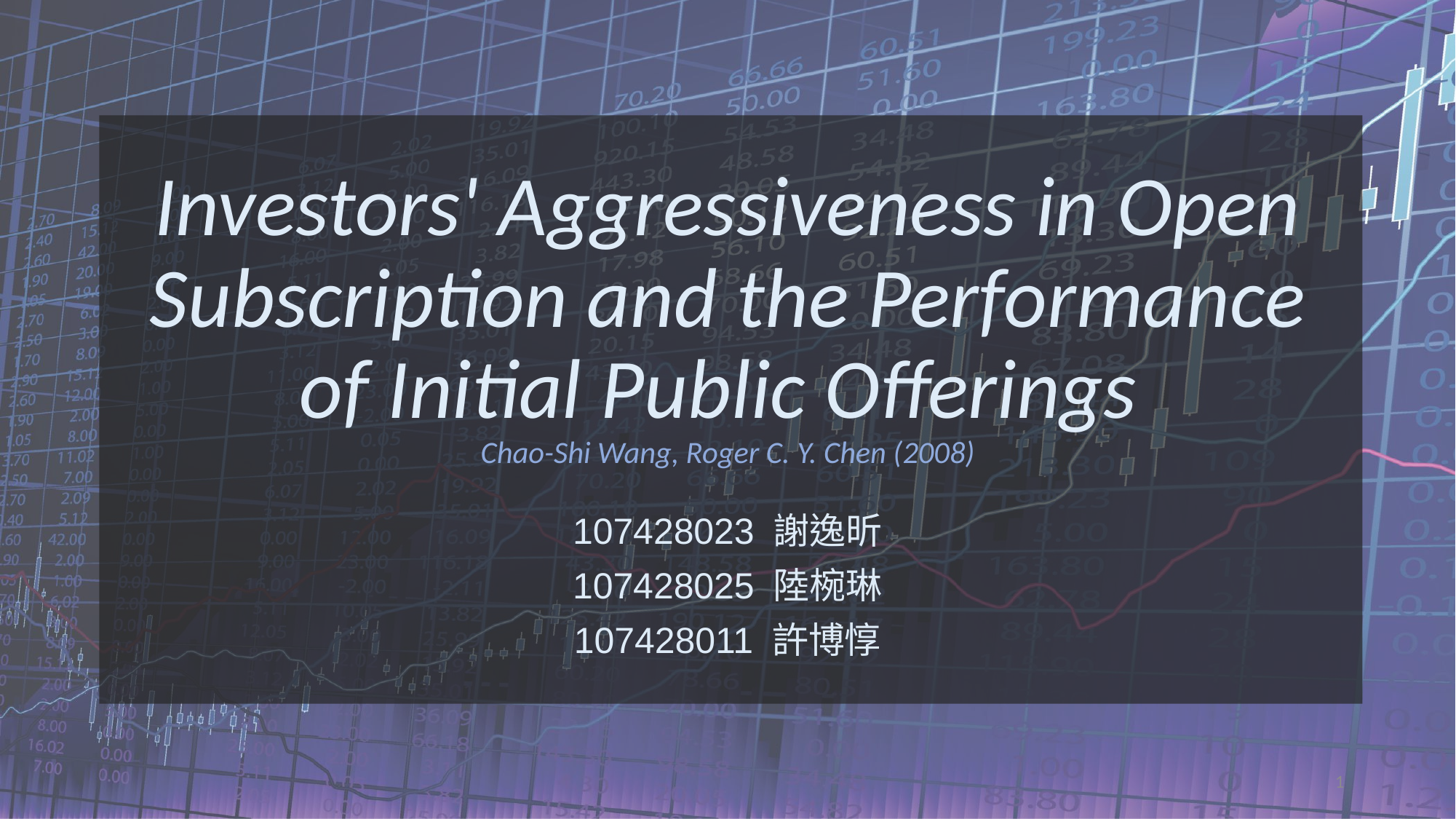

# Investors' Aggressiveness in Open Subscription and the Performance of Initial Public Offerings Chao-Shi Wang, Roger C. Y. Chen (2008)
107428023 謝逸昕
107428025 陸椀琳
107428011 許博惇
1